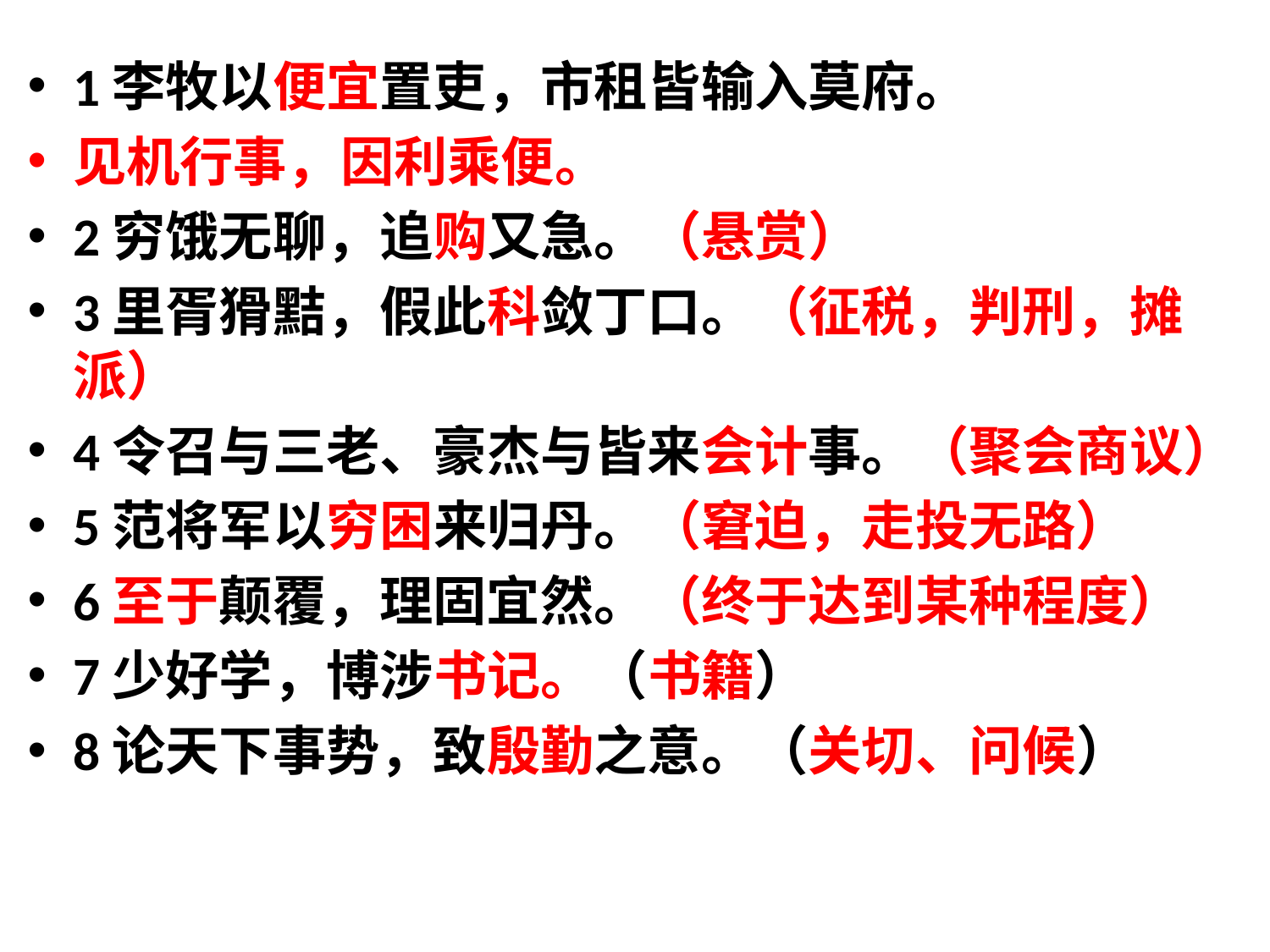

1李牧以便宜置吏，市租皆输入莫府。
见机行事，因利乘便。
2穷饿无聊，追购又急。（悬赏）
3里胥猾黠，假此科敛丁口。（征税，判刑，摊派）
4令召与三老、豪杰与皆来会计事。（聚会商议）
5范将军以穷困来归丹。（窘迫，走投无路）
6至于颠覆，理固宜然。（终于达到某种程度）
7少好学，博涉书记。（书籍）
8论天下事势，致殷勤之意。（关切、问候）